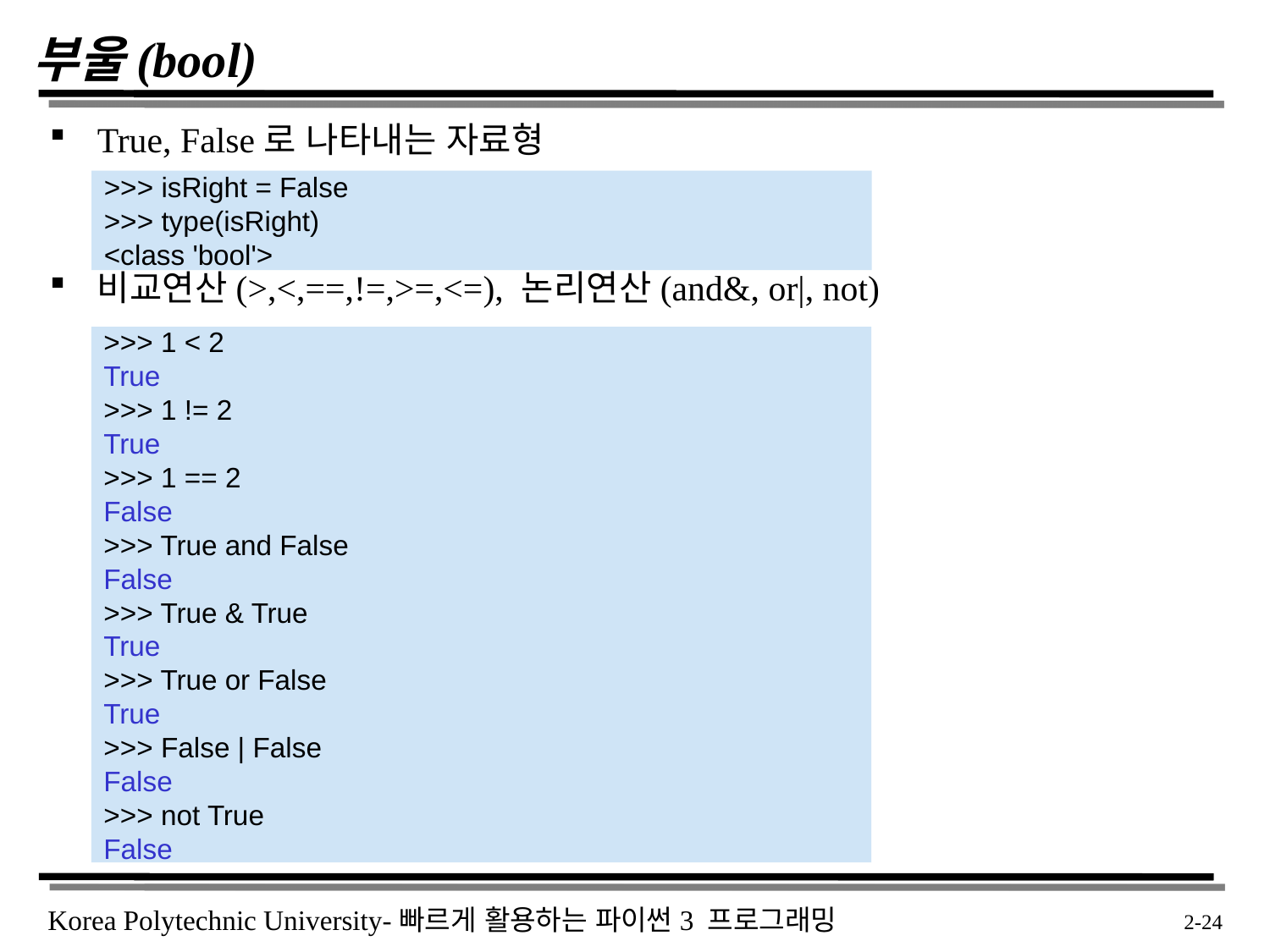

# 부울(bool)
True, False로 나타내는 자료형

비교연산(>,<,==,!=,>=,<=), 논리연산(and&, or|, not)

>>> isRight = False
>>> type(isRight)
<class 'bool'>
>>> 1 < 2
True
>>> 1 != 2
True
>>> 1 == 2
False
>>> True and False
False
>>> True & True
True
>>> True or False
True
>>> False | False
False
>>> not True
False
 2-24